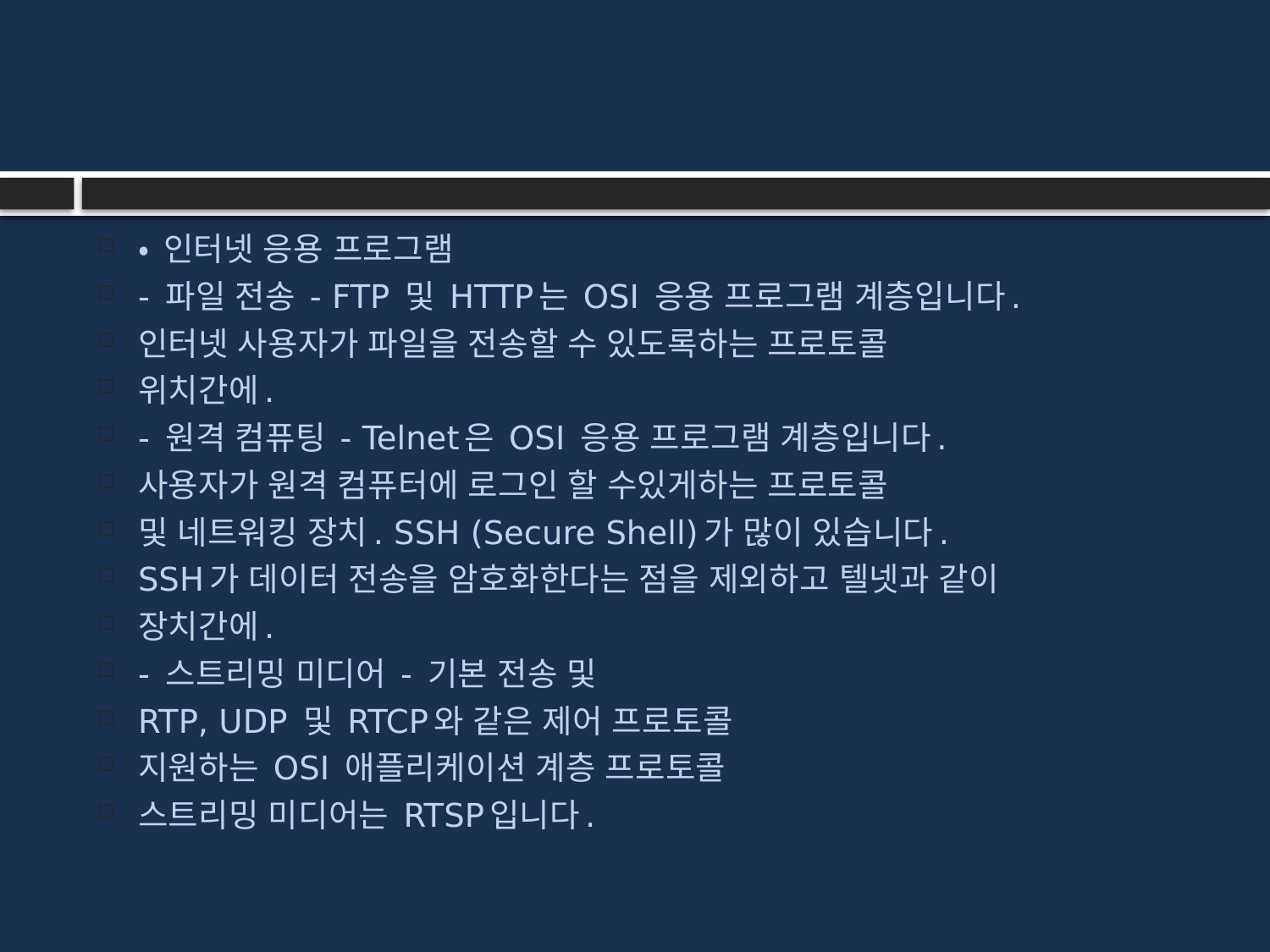

#
• 인터넷 응용 프로그램
- 파일 전송 - FTP 및 HTTP는 OSI 응용 프로그램 계층입니다.
인터넷 사용자가 파일을 전송할 수 있도록하는 프로토콜
위치간에.
- 원격 컴퓨팅 - Telnet은 OSI 응용 프로그램 계층입니다.
사용자가 원격 컴퓨터에 로그인 할 수있게하는 프로토콜
및 네트워킹 장치. SSH (Secure Shell)가 많이 있습니다.
SSH가 데이터 전송을 암호화한다는 점을 제외하고 텔넷과 같이
장치간에.
- 스트리밍 미디어 - 기본 전송 및
RTP, UDP 및 RTCP와 같은 제어 프로토콜
지원하는 OSI 애플리케이션 계층 프로토콜
스트리밍 미디어는 RTSP입니다.